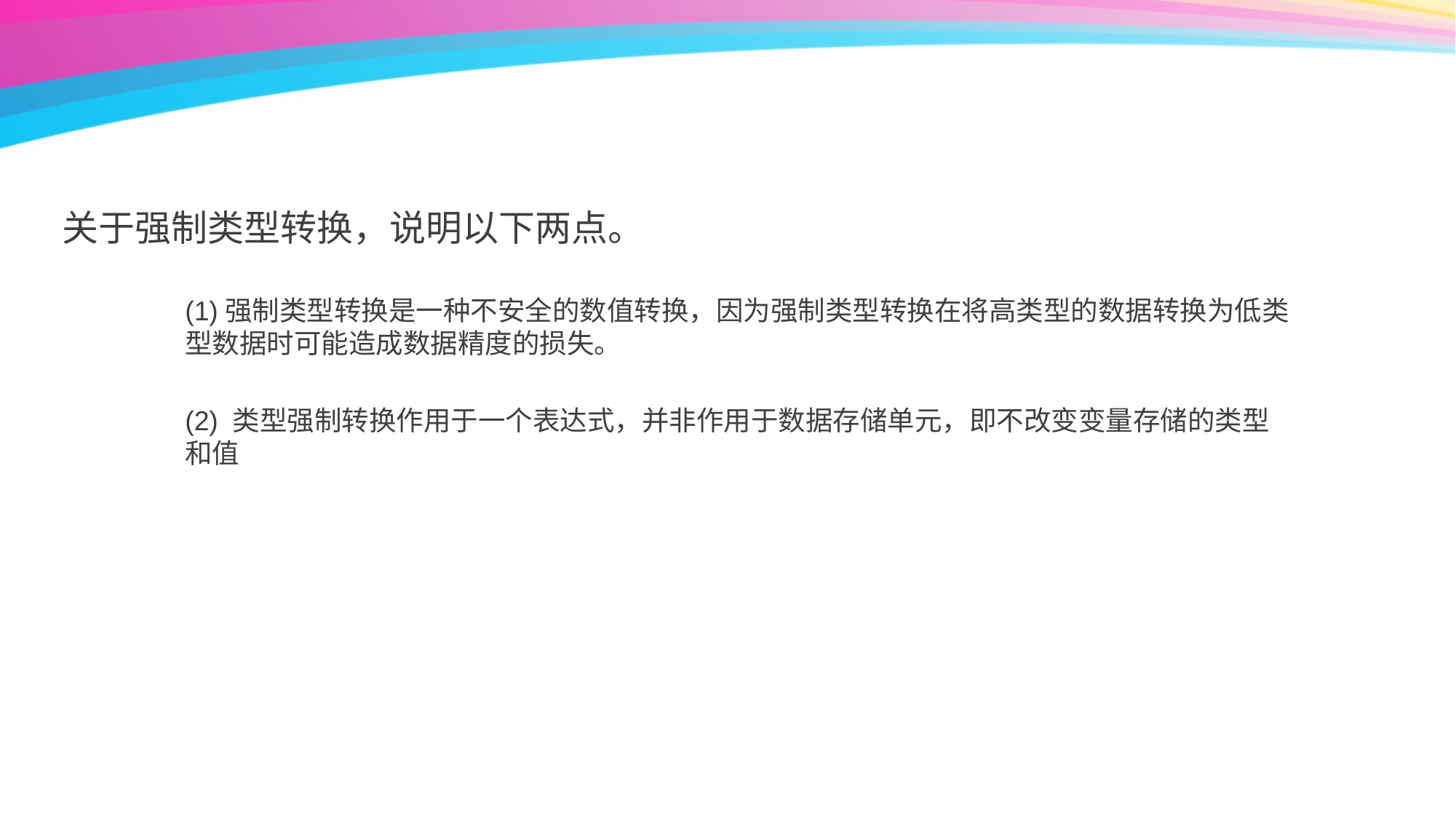

关于强制类型转换，说明以下两点。
(1)强制类型转换是一种不安全的数值转换，因为强制类型转换在将高类型的数据转换为低类型数据时可能造成数据精度的损失。
(2) 类型强制转换作用于一个表达式，并非作用于数据存储单元，即不改变变量存储的类型和值